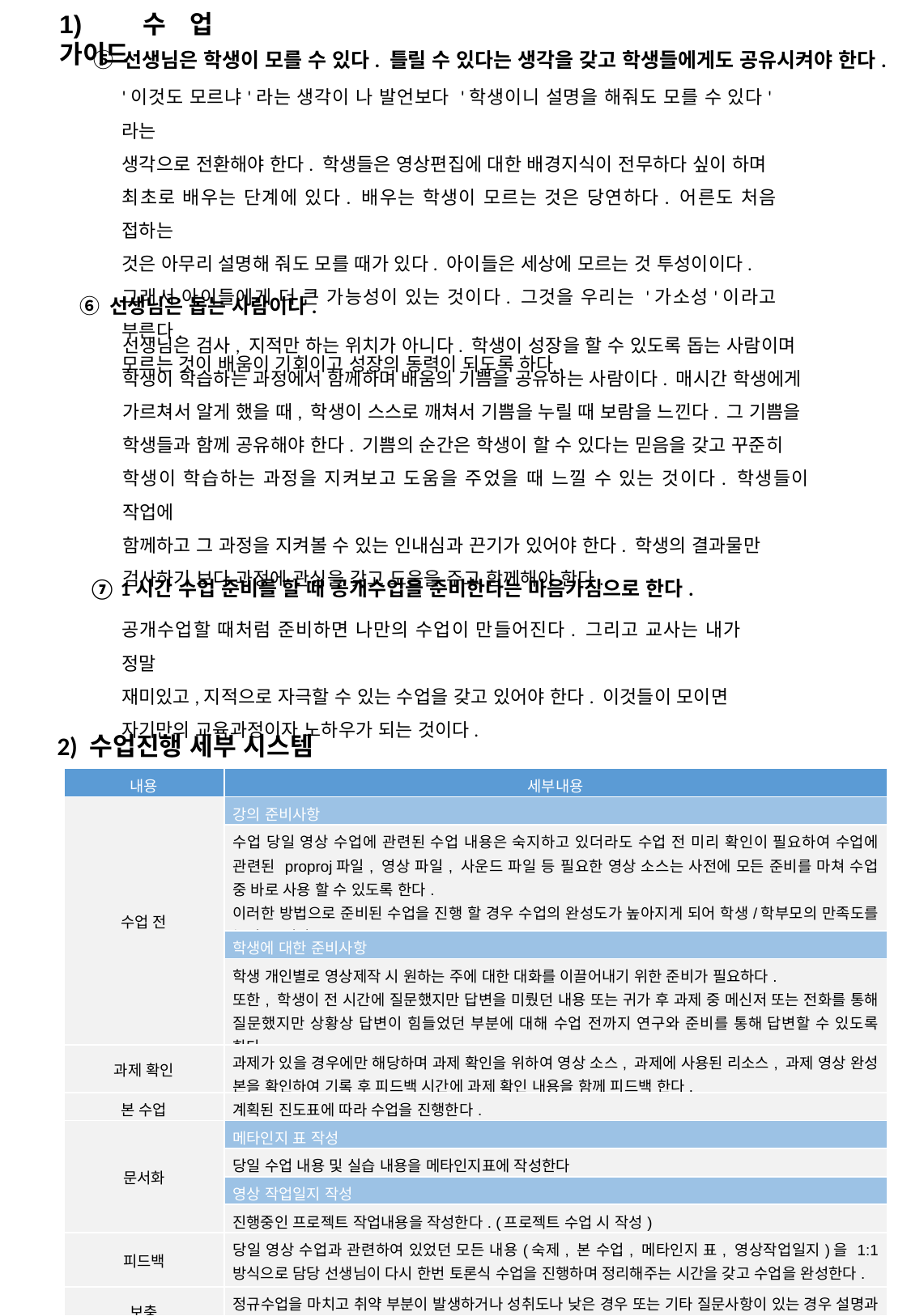

1) 수업 가이드
⑤ 선생님은 학생이 모를 수 있다. 틀릴 수 있다는 생각을 갖고 학생들에게도 공유시켜야 한다.
'이것도 모르냐'라는 생각이 나 발언보다 '학생이니 설명을 해줘도 모를 수 있다'라는
생각으로 전환해야 한다. 학생들은 영상편집에 대한 배경지식이 전무하다 싶이 하며
최초로 배우는 단계에 있다. 배우는 학생이 모르는 것은 당연하다. 어른도 처음 접하는
것은 아무리 설명해 줘도 모를 때가 있다. 아이들은 세상에 모르는 것 투성이이다.
그래서 아이들에게 더 큰 가능성이 있는 것이다. 그것을 우리는 '가소성'이라고 부른다.
모르는 것이 배움이 기회이고 성장의 동력이 되도록 하다.
⑥ 선생님은 돕는 사람이다.
선생님은 검사, 지적만 하는 위치가 아니다. 학생이 성장을 할 수 있도록 돕는 사람이며
학생이 학습하는 과정에서 함께하며 배움의 기쁨을 공유하는 사람이다. 매시간 학생에게
가르쳐서 알게 했을 때, 학생이 스스로 깨쳐서 기쁨을 누릴 때 보람을 느낀다. 그 기쁨을
학생들과 함께 공유해야 한다. 기쁨의 순간은 학생이 할 수 있다는 믿음을 갖고 꾸준히
학생이 학습하는 과정을 지켜보고 도움을 주었을 때 느낄 수 있는 것이다. 학생들이 작업에
함께하고 그 과정을 지켜볼 수 있는 인내심과 끈기가 있어야 한다. 학생의 결과물만
검사하기 보다 과정에 관심을 갖고 도움을 주고 함께해야 한다.
⑦ 1시간 수업 준비를 할 때 공개수업을 준비한다는 마음가짐으로 한다.
공개수업할 때처럼 준비하면 나만의 수업이 만들어진다. 그리고 교사는 내가 정말
재미있고,지적으로 자극할 수 있는 수업을 갖고 있어야 한다. 이것들이 모이면
자기만의 교육과정이자 노하우가 되는 것이다.
2) 수업진행 세부 시스템
| 내용 | 세부내용 |
| --- | --- |
| 수업 전 | 강의 준비사항 |
|  | 수업 당일 영상 수업에 관련된 수업 내용은 숙지하고 있더라도 수업 전 미리 확인이 필요하여 수업에 관련된 proproj파일, 영상 파일, 사운드 파일 등 필요한 영상 소스는 사전에 모든 준비를 마쳐 수업 중 바로 사용 할 수 있도록 한다. 이러한 방법으로 준비된 수업을 진행 할 경우 수업의 완성도가 높아지게 되어 학생/학부모의 만족도를 높일 수 있다. |
|  | 학생에 대한 준비사항 |
|  | 학생 개인별로 영상제작 시 원하는 주에 대한 대화를 이끌어내기 위한 준비가 필요하다. 또한, 학생이 전 시간에 질문했지만 답변을 미뤘던 내용 또는 귀가 후 과제 중 메신저 또는 전화를 통해 질문했지만 상황상 답변이 힘들었던 부분에 대해 수업 전까지 연구와 준비를 통해 답변할 수 있도록 한다. |
| 과제 확인 | 과제가 있을 경우에만 해당하며 과제 확인을 위하여 영상 소스, 과제에 사용된 리소스, 과제 영상 완성 본을 확인하여 기록 후 피드백 시간에 과제 확인 내용을 함께 피드백 한다. |
| 본 수업 | 계획된 진도표에 따라 수업을 진행한다. |
| 문서화 | 메타인지 표 작성 |
|  | 당일 수업 내용 및 실습 내용을 메타인지표에 작성한다 |
|  | 영상 작업일지 작성 |
|  | 진행중인 프로젝트 작업내용을 작성한다. (프로젝트 수업 시 작성) |
| 피드백 | 당일 영상 수업과 관련하여 있었던 모든 내용(숙제, 본 수업, 메타인지 표, 영상작업일지)을 1:1 방식으로 담당 선생님이 다시 한번 토론식 수업을 진행하며 정리해주는 시간을 갖고 수업을 완성한다. |
| 보충 | 정규수업을 마치고 취약 부분이 발생하거나 성취도나 낮은 경우 또는 기타 질문사항이 있는 경우 설명과 추가 과제를 활용하여 학생의 부족한 부분을 보충한다. |